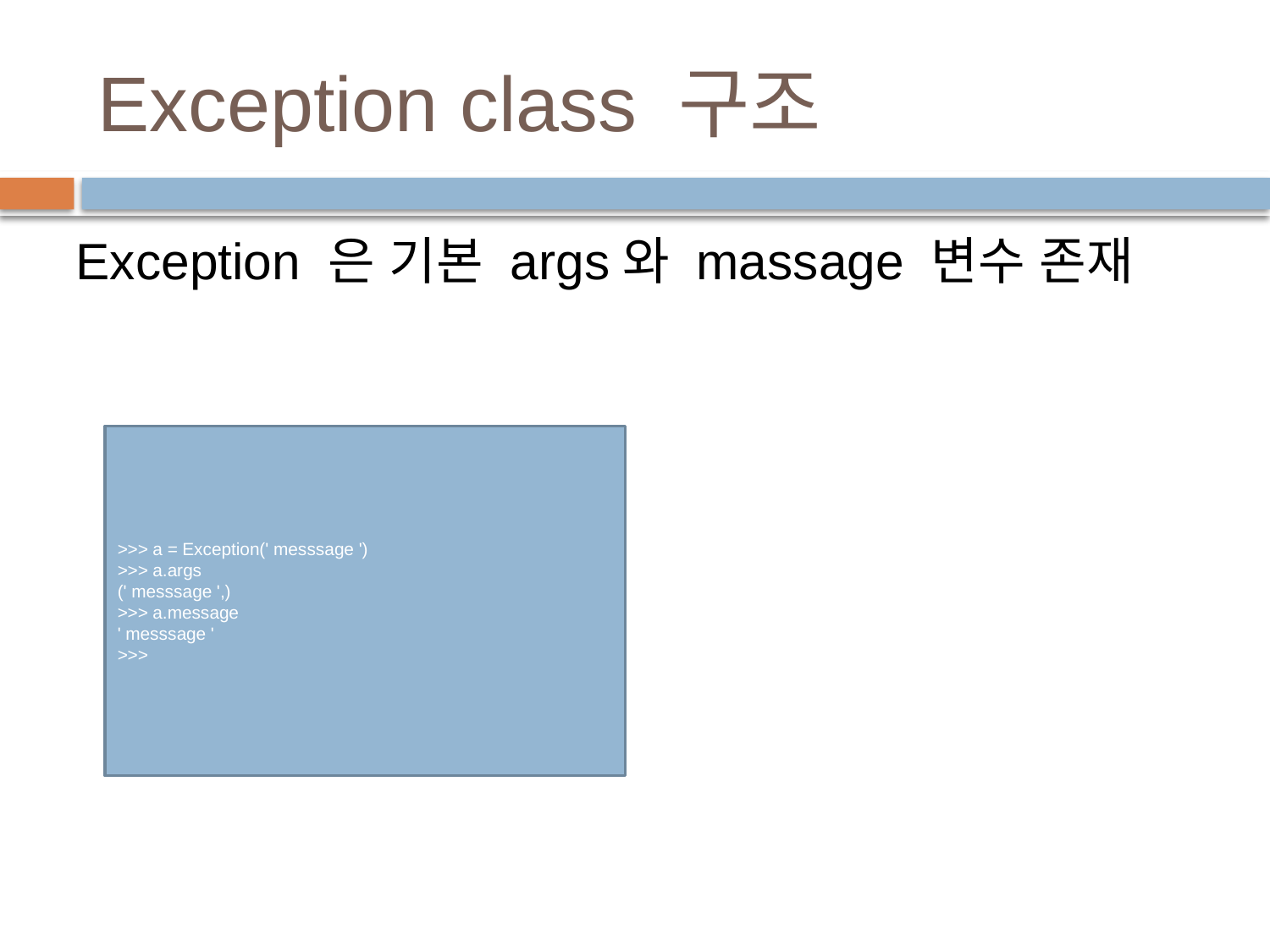

# Exception class 구조
Exception 은 기본 args와 massage 변수 존재
>>> a = Exception(' messsage ')
>>> a.args
(' messsage ',)
>>> a.message
' messsage '
>>>